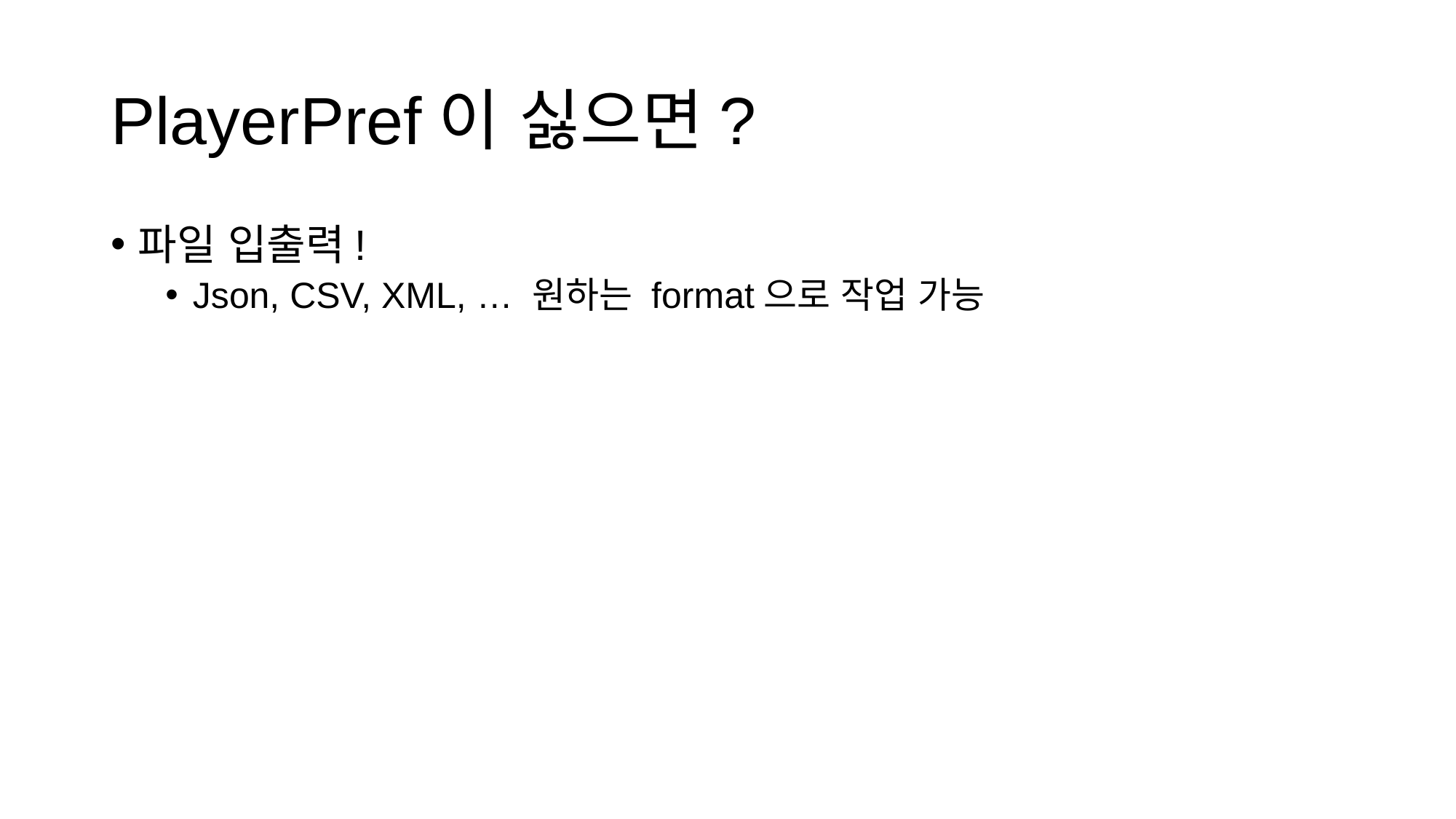

# PlayerPref이 싫으면?
파일 입출력!
Json, CSV, XML, … 원하는 format으로 작업 가능